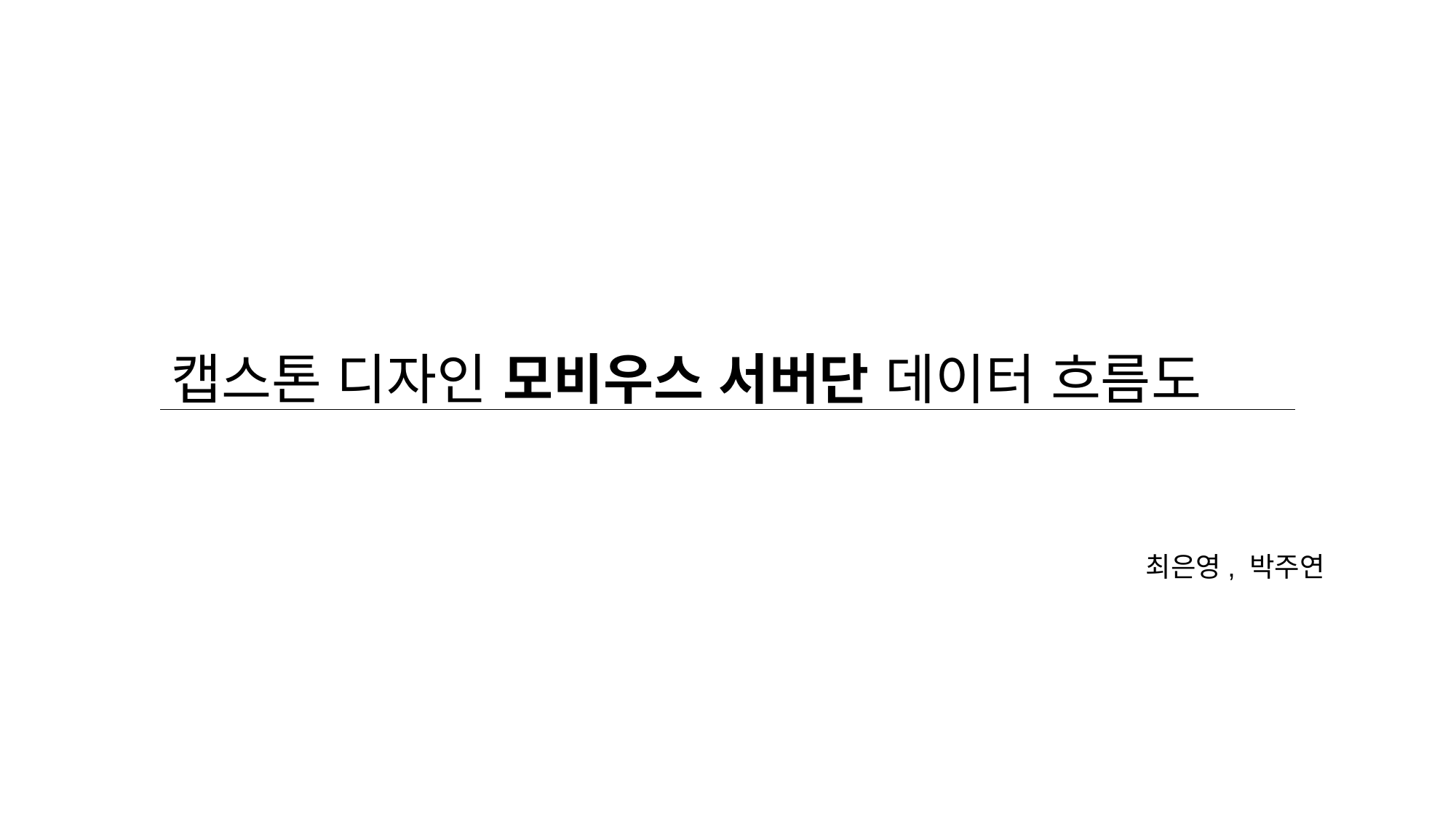

캡스톤 디자인 모비우스 서버단 데이터 흐름도
최은영, 박주연